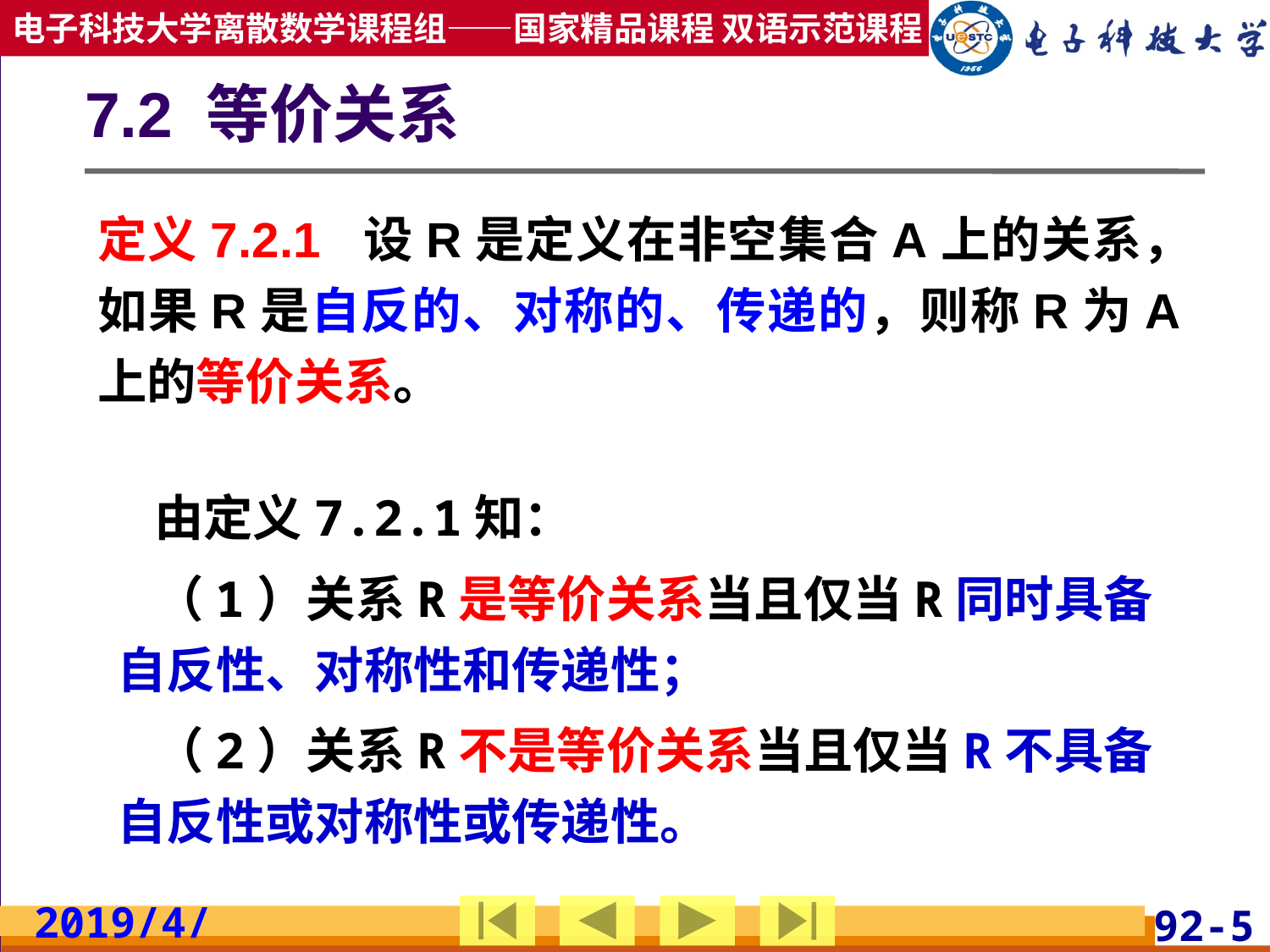

# 7.2 等价关系
定义7.2.1  设R是定义在非空集合A上的关系，如果R是自反的、对称的、传递的，则称R为A上的等价关系。
由定义7.2.1知：
（1）关系R是等价关系当且仅当R同时具备自反性、对称性和传递性；
（2）关系R不是等价关系当且仅当R不具备自反性或对称性或传递性。
2019/4/17